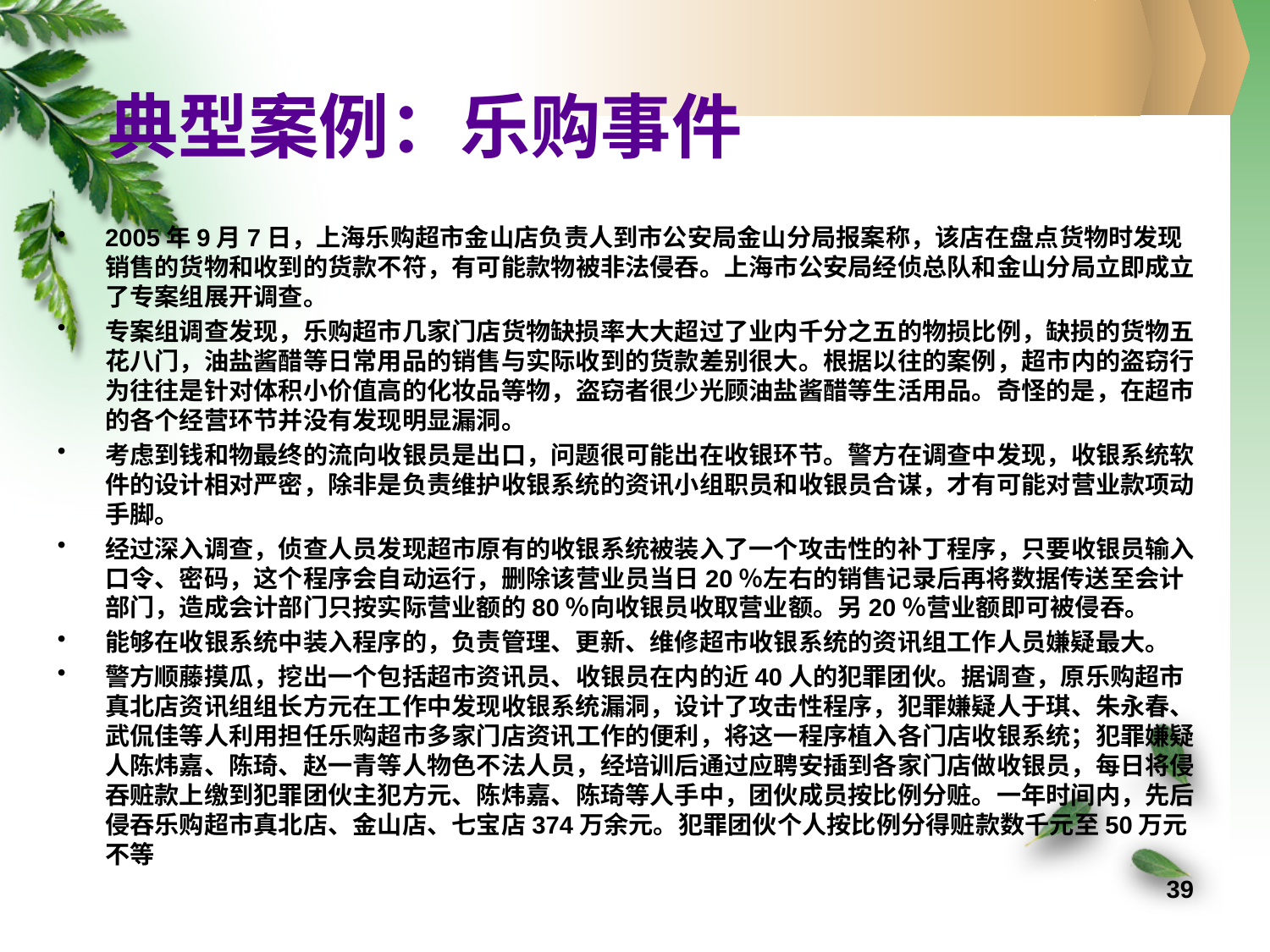

典型案例：乐购事件
2005年9月7日，上海乐购超市金山店负责人到市公安局金山分局报案称，该店在盘点货物时发现销售的货物和收到的货款不符，有可能款物被非法侵吞。上海市公安局经侦总队和金山分局立即成立了专案组展开调查。
专案组调查发现，乐购超市几家门店货物缺损率大大超过了业内千分之五的物损比例，缺损的货物五花八门，油盐酱醋等日常用品的销售与实际收到的货款差别很大。根据以往的案例，超市内的盗窃行为往往是针对体积小价值高的化妆品等物，盗窃者很少光顾油盐酱醋等生活用品。奇怪的是，在超市的各个经营环节并没有发现明显漏洞。
考虑到钱和物最终的流向收银员是出口，问题很可能出在收银环节。警方在调查中发现，收银系统软件的设计相对严密，除非是负责维护收银系统的资讯小组职员和收银员合谋，才有可能对营业款项动手脚。
经过深入调查，侦查人员发现超市原有的收银系统被装入了一个攻击性的补丁程序，只要收银员输入口令、密码，这个程序会自动运行，删除该营业员当日20％左右的销售记录后再将数据传送至会计部门，造成会计部门只按实际营业额的80％向收银员收取营业额。另20％营业额即可被侵吞。
能够在收银系统中装入程序的，负责管理、更新、维修超市收银系统的资讯组工作人员嫌疑最大。
警方顺藤摸瓜，挖出一个包括超市资讯员、收银员在内的近40人的犯罪团伙。据调查，原乐购超市真北店资讯组组长方元在工作中发现收银系统漏洞，设计了攻击性程序，犯罪嫌疑人于琪、朱永春、武侃佳等人利用担任乐购超市多家门店资讯工作的便利，将这一程序植入各门店收银系统；犯罪嫌疑人陈炜嘉、陈琦、赵一青等人物色不法人员，经培训后通过应聘安插到各家门店做收银员，每日将侵吞赃款上缴到犯罪团伙主犯方元、陈炜嘉、陈琦等人手中，团伙成员按比例分赃。一年时间内，先后侵吞乐购超市真北店、金山店、七宝店374万余元。犯罪团伙个人按比例分得赃款数千元至50万元不等
39